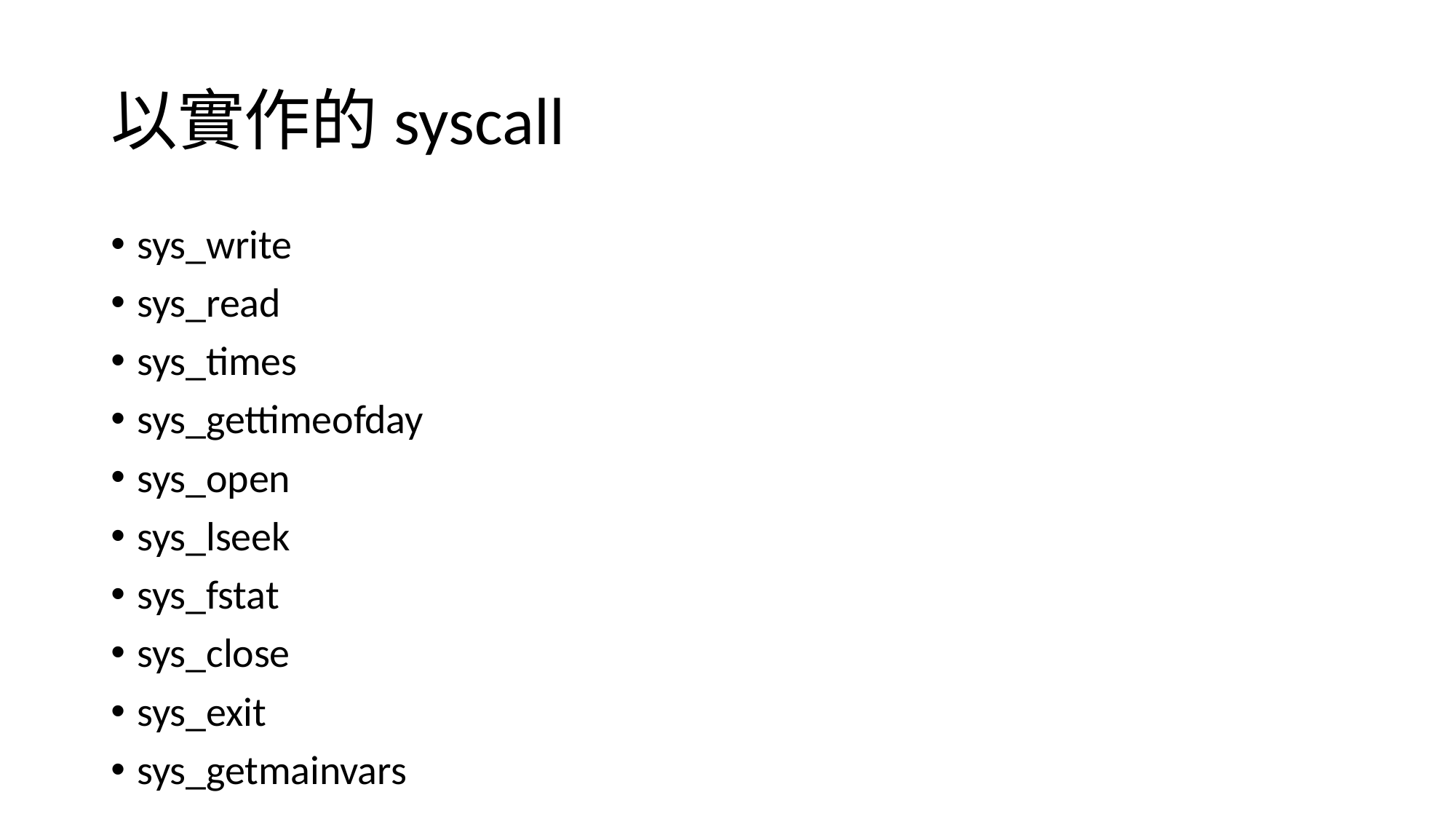

# 以實作的syscall
sys_write
sys_read
sys_times
sys_gettimeofday
sys_open
sys_lseek
sys_fstat
sys_close
sys_exit
sys_getmainvars